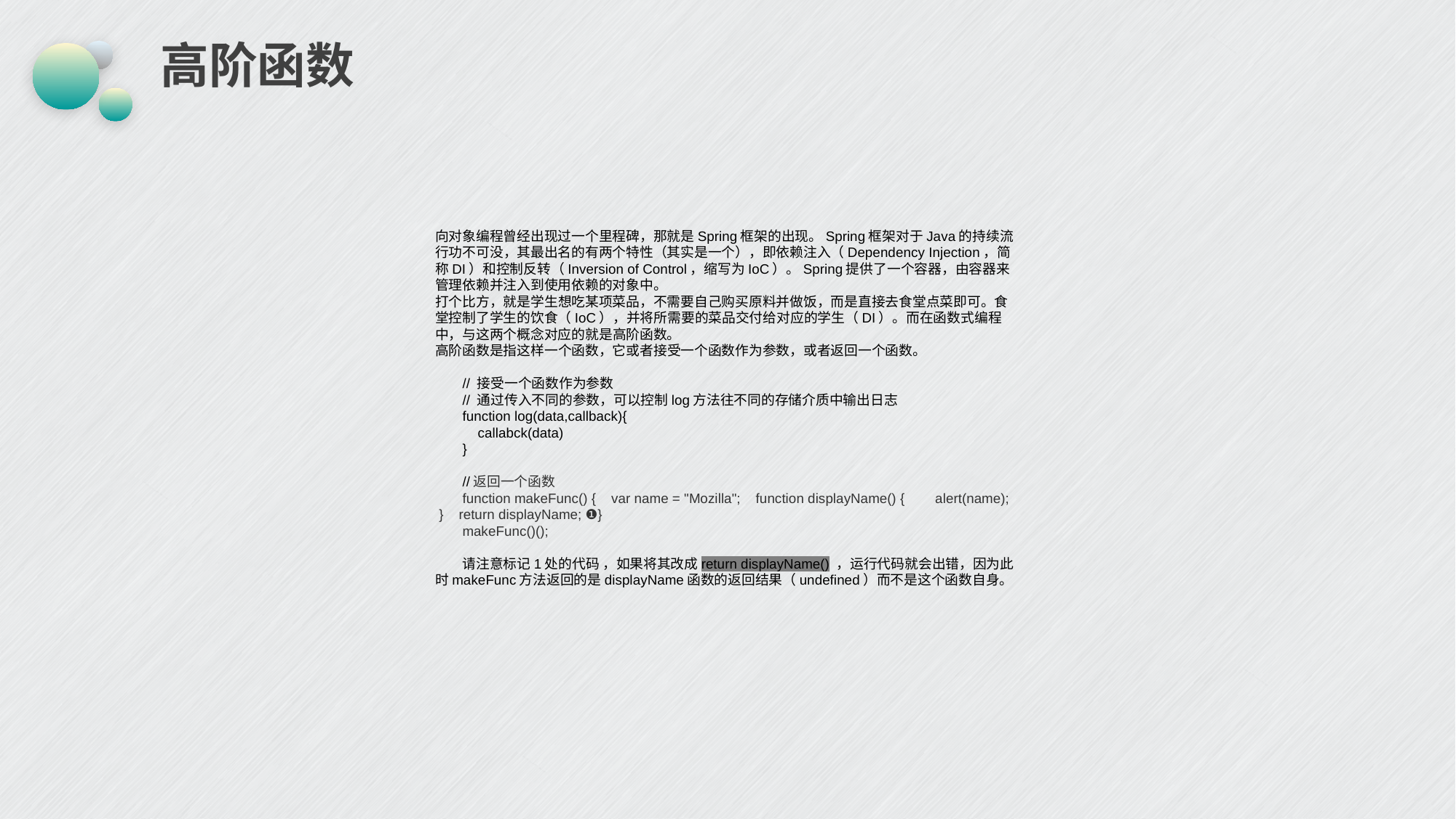

# 高阶函数

向对象编程曾经出现过一个里程碑，那就是Spring框架的出现。Spring框架对于Java的持续流行功不可没，其最出名的有两个特性（其实是一个），即依赖注入（Dependency Injection，简称DI）和控制反转（Inversion of Control，缩写为IoC）。Spring提供了一个容器，由容器来管理依赖并注入到使用依赖的对象中。打个比方，就是学生想吃某项菜品，不需要自己购买原料并做饭，而是直接去食堂点菜即可。食堂控制了学生的饮食（IoC），并将所需要的菜品交付给对应的学生（DI）。而在函数式编程中，与这两个概念对应的就是高阶函数。高阶函数是指这样一个函数，它或者接受一个函数作为参数，或者返回一个函数。
// 接受一个函数作为参数
// 通过传入不同的参数，可以控制log方法往不同的存储介质中输出日志
function log(data,callback){    callabck(data)} //返回一个函数
function makeFunc() {    var name = "Mozilla";    function displayName() {        alert(name);    }    return displayName; ❶}makeFunc()();
请注意标记1处的代码 ，如果将其改成return displayName() ，运行代码就会出错，因为此时makeFunc方法返回的是displayName函数的返回结果（undefined）而不是这个函数自身。